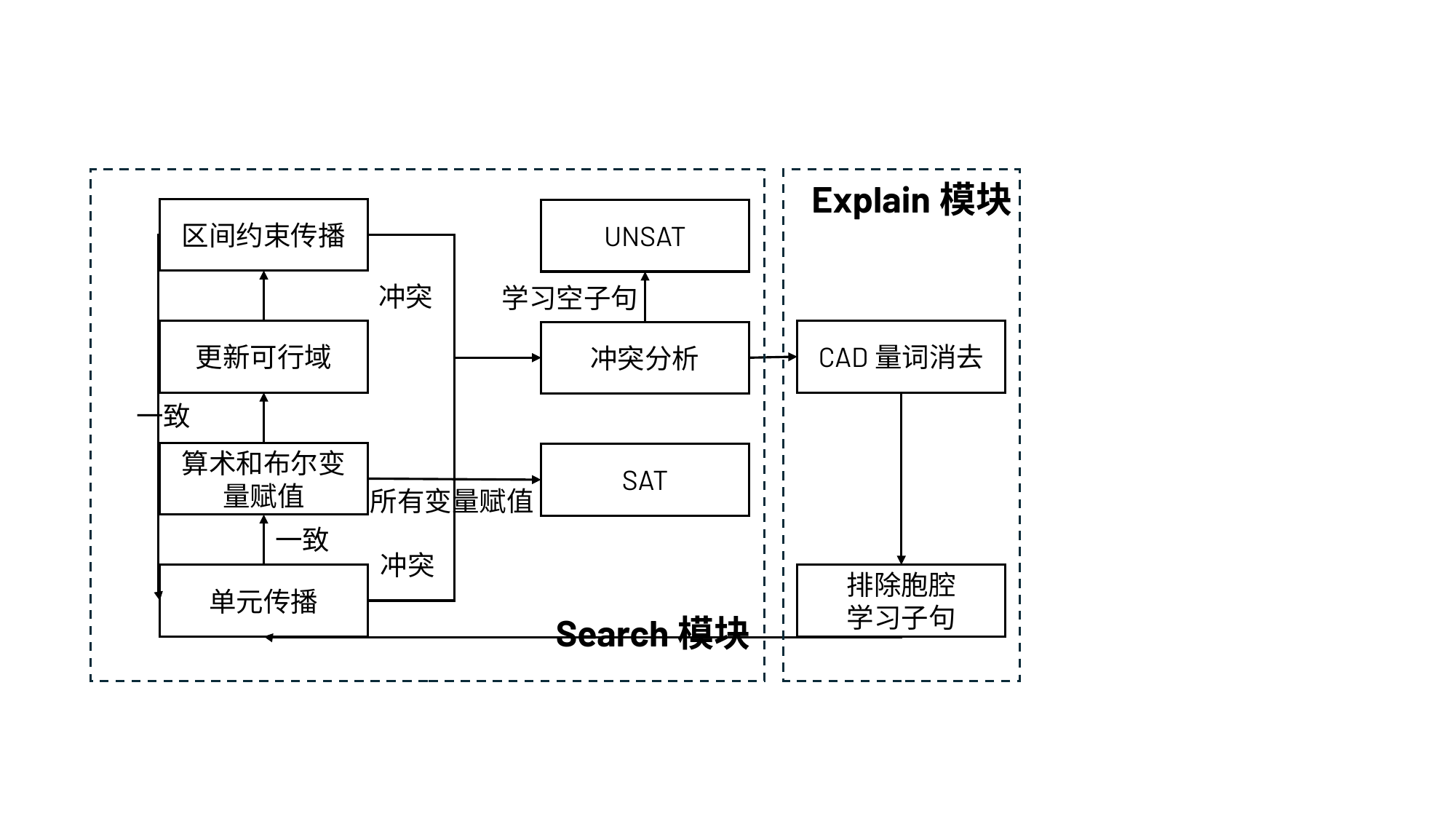

Explain模块
区间约束传播
UNSAT
冲突
学习空子句
CAD量词消去
更新可行域
冲突分析
一致
算术和布尔变量赋值
SAT
所有变量赋值
一致
冲突
单元传播
排除胞腔
学习子句
Search模块